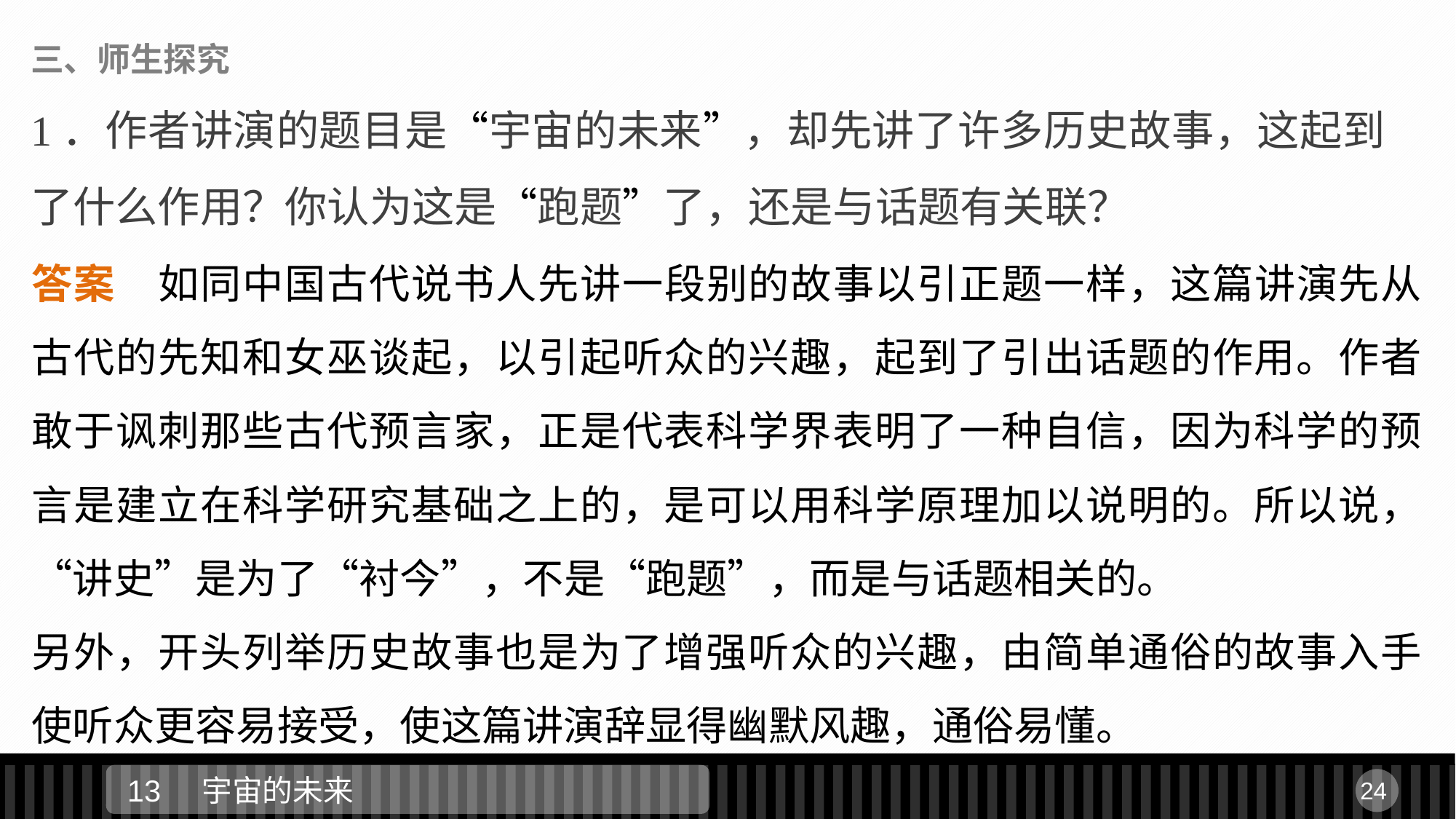

三、师生探究
1．作者讲演的题目是“宇宙的未来”，却先讲了许多历史故事，这起到了什么作用？你认为这是“跑题”了，还是与话题有关联？
答案　如同中国古代说书人先讲一段别的故事以引正题一样，这篇讲演先从古代的先知和女巫谈起，以引起听众的兴趣，起到了引出话题的作用。作者敢于讽刺那些古代预言家，正是代表科学界表明了一种自信，因为科学的预言是建立在科学研究基础之上的，是可以用科学原理加以说明的。所以说，“讲史”是为了“衬今”，不是“跑题”，而是与话题相关的。
另外，开头列举历史故事也是为了增强听众的兴趣，由简单通俗的故事入手使听众更容易接受，使这篇讲演辞显得幽默风趣，通俗易懂。